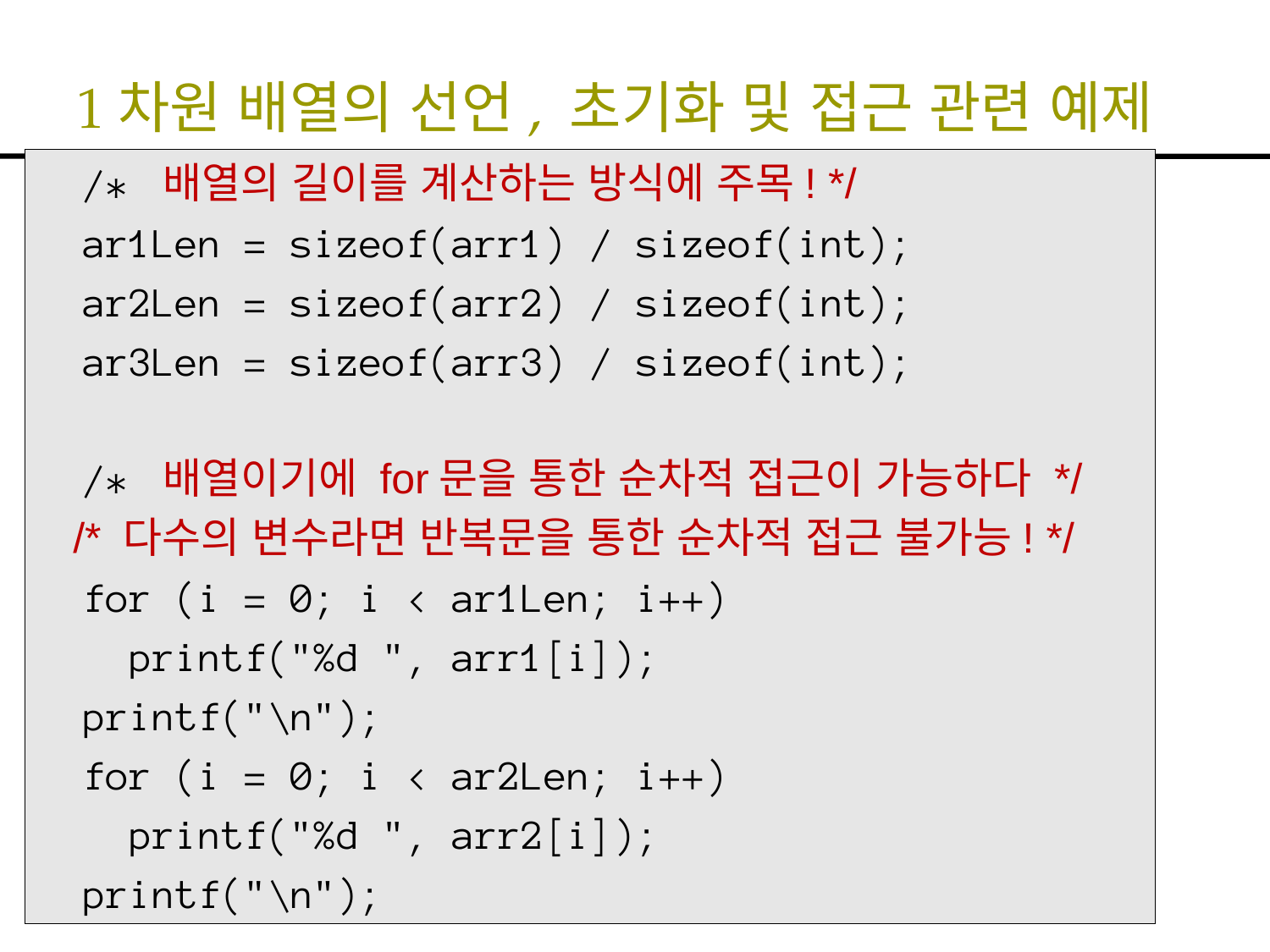

# 1차원 배열의 선언, 초기화 및 접근 관련 예제
  /* 배열의 길이를 계산하는 방식에 주목! */
  ar1Len = sizeof(arr1) / sizeof(int);
  ar2Len = sizeof(arr2) / sizeof(int);
  ar3Len = sizeof(arr3) / sizeof(int);

  /* 배열이기에 for문을 통한 순차적 접근이 가능하다 */
   /* 다수의 변수라면 반복문을 통한 순차적 접근 불가능! */
  for (i = 0; i < ar1Len; i++)
    printf("%d ", arr1[i]);
  printf("\n");
  for (i = 0; i < ar2Len; i++)
    printf("%d ", arr2[i]);
  printf("\n");